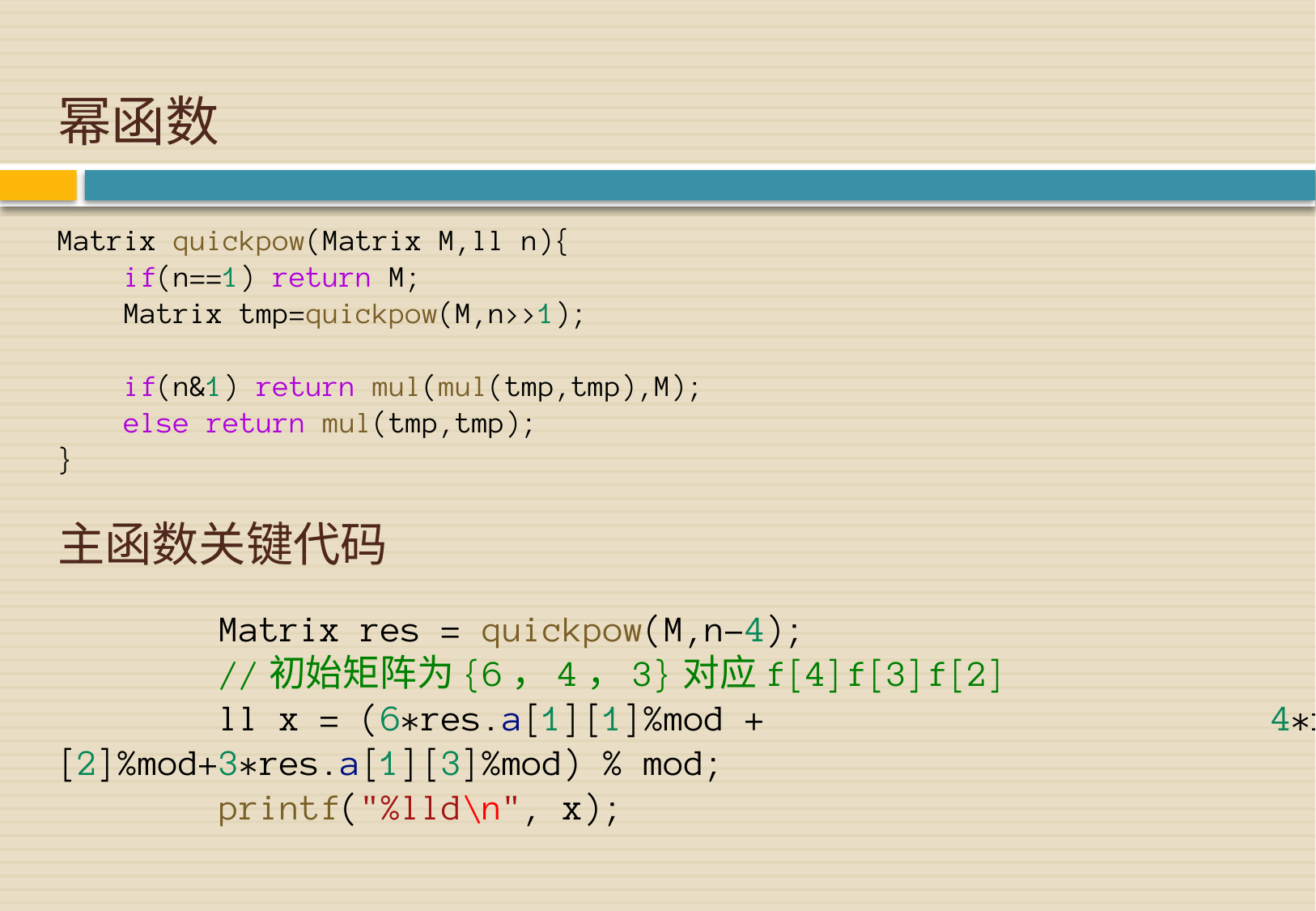

# 幂函数
Matrix quickpow(Matrix M,ll n){
    if(n==1) return M;
    Matrix tmp=quickpow(M,n>>1);

    if(n&1) return mul(mul(tmp,tmp),M);
    else return mul(tmp,tmp);
}
主函数关键代码
	  Matrix res = quickpow(M,n-4);
        //初始矩阵为{6，4，3}对应f[4]f[3]f[2]
        ll x = (6*res.a[1][1]%mod + 			  	4*res.a[1][2]%mod+3*res.a[1][3]%mod) % mod;
        printf("%lld\n", x);